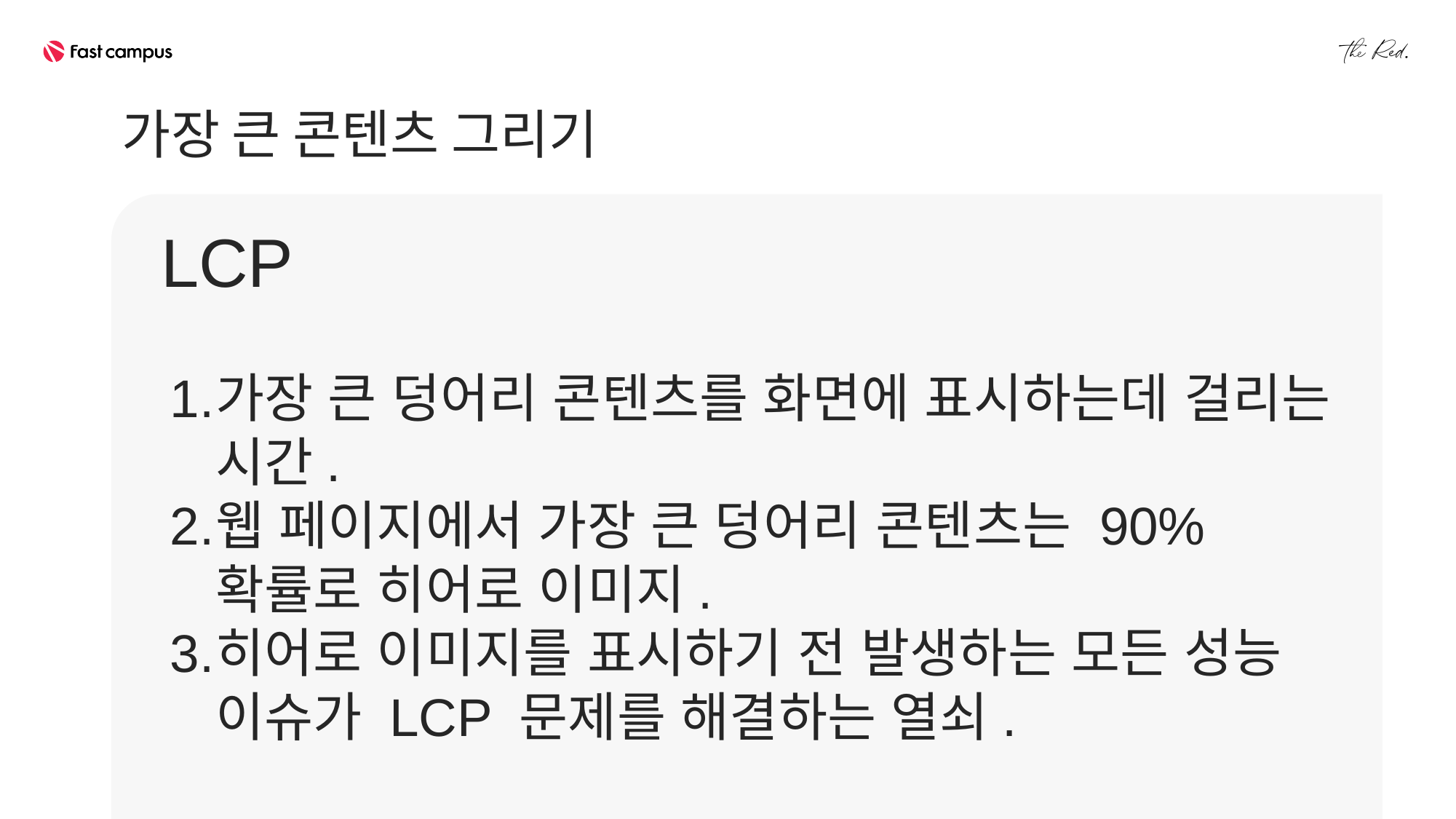

가장 큰 콘텐츠 그리기
LCP

가장 큰 덩어리 콘텐츠를 화면에 표시하는데 걸리는 시간.
웹 페이지에서 가장 큰 덩어리 콘텐츠는 90% 확률로 히어로 이미지.
히어로 이미지를 표시하기 전 발생하는 모든 성능 이슈가 LCP 문제를 해결하는 열쇠.